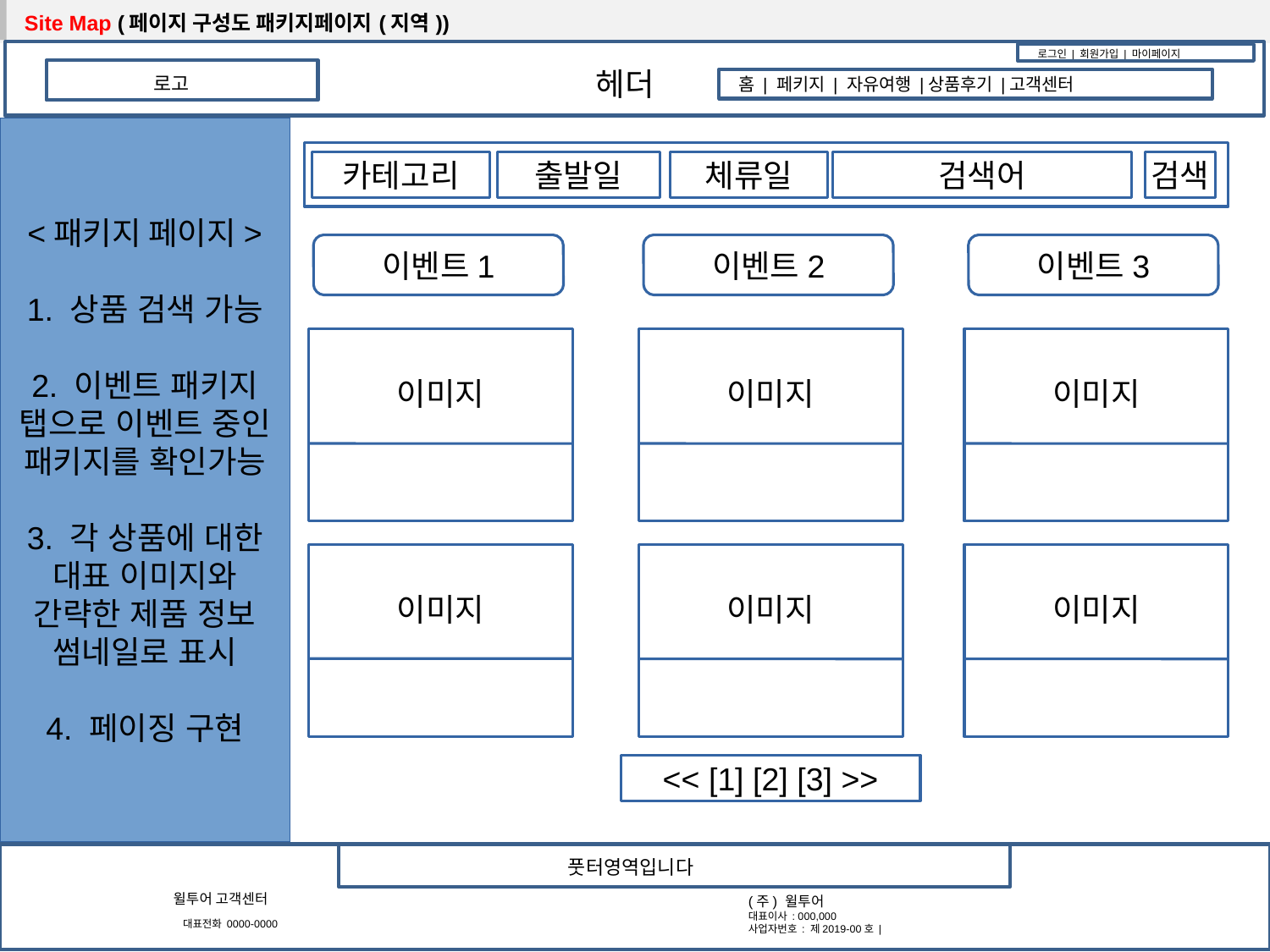

| Site Map (페이지 구성도 패키지페이지(지역)) |
| --- |

로그인 | 회원가입 | 마이페이지

헤더

로고
홈 | 페키지 | 자유여행 |상품후기 |고객센터

<패키지 페이지>

1. 상품 검색 가능

2. 이벤트 패키지
탭으로 이벤트 중인
패키지를 확인가능

3. 각 상품에 대한
대표 이미지와
간략한 제품 정보
썸네일로 표시

4. 페이징 구현

카테고리
출발일
체류일
검색어
검색
이벤트1
이벤트2
이벤트3

이미지

이미지

이미지

이미지

이미지

이미지

<< [1] [2] [3] >>

풋터영역입니다
윌투어 고객센터
 대표전화 0000-0000
(주) 윌투어
대표이사 : 000,000
사업자번호 : 제2019-00호 |